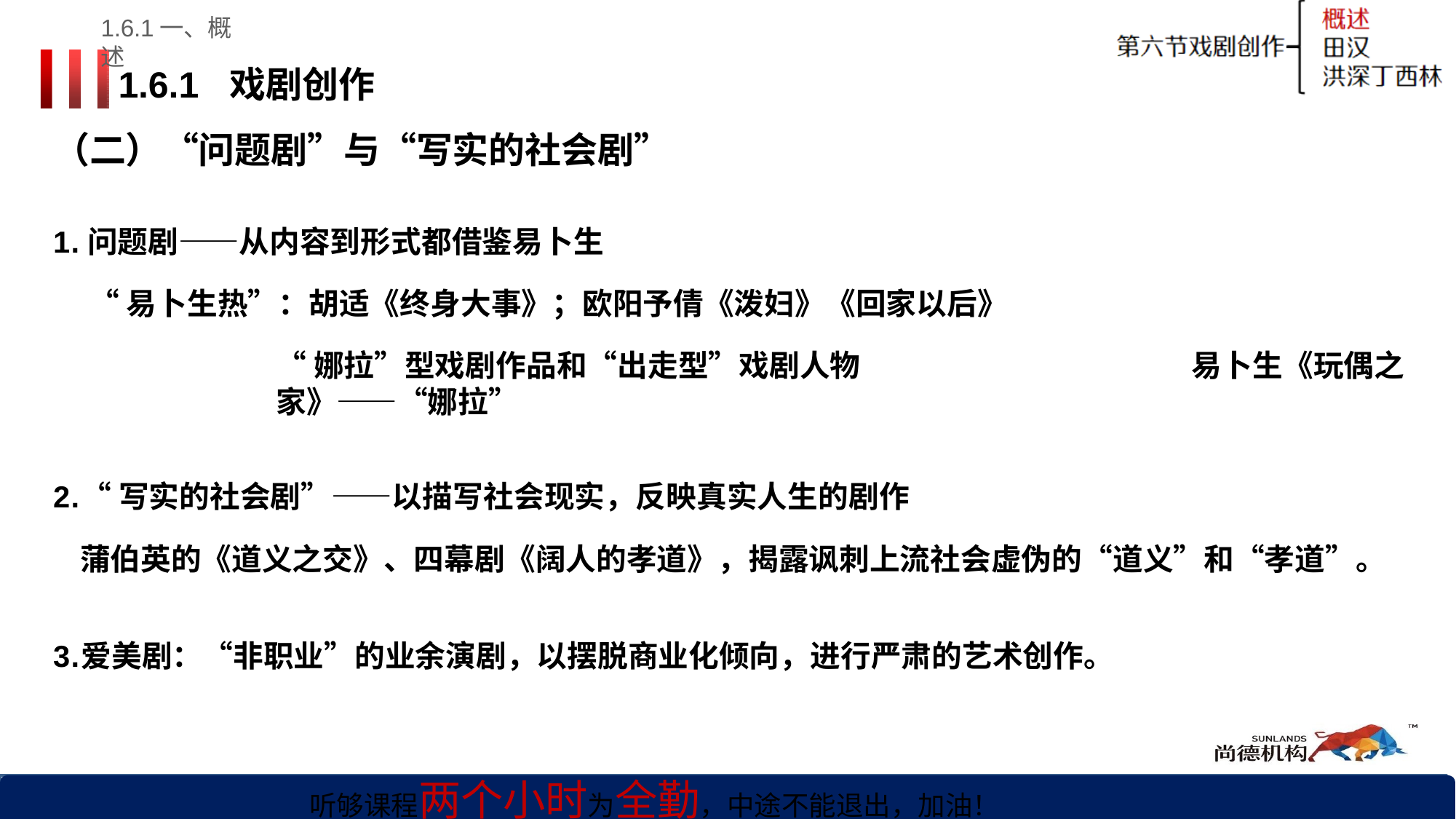

1.6.1一、概述

# 1.6.1	戏剧创作
（二）“问题剧”与“写实的社会剧”

问题剧——从内容到形式都借鉴易卜生
“易卜生热”：胡适《终身大事》；欧阳予倩《泼妇》《回家以后》
“娜拉”型戏剧作品和“出走型”戏剧人物	易卜生《玩偶之家》——“娜拉”

“写实的社会剧”——以描写社会现实，反映真实人生的剧作
蒲伯英的《道义之交》、四幕剧《阔人的孝道》，揭露讽刺上流社会虚伪的“道义”和“孝道”。

爱美剧：“非职业”的业余演剧，以摆脱商业化倾向，进行严肃的艺术创作。

听够课程两个小时为全勤，中途不能退出，加油！